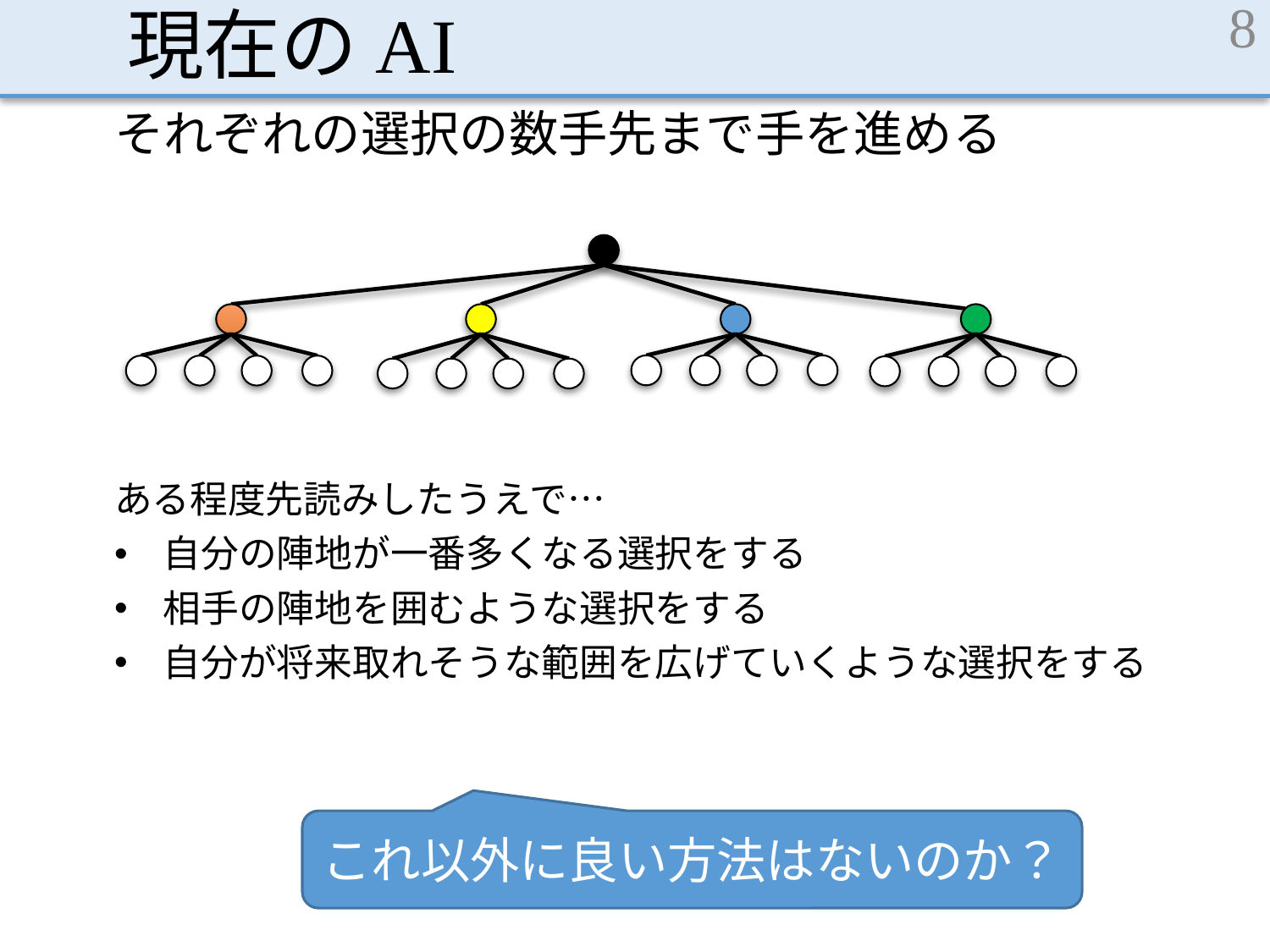

# 現在のAI
8
それぞれの選択の数手先まで手を進める

ある程度先読みしたうえで…
自分の陣地が一番多くなる選択をする
相手の陣地を囲むような選択をする
自分が将来取れそうな範囲を広げていくような選択をする
これ以外に良い方法はないのか？